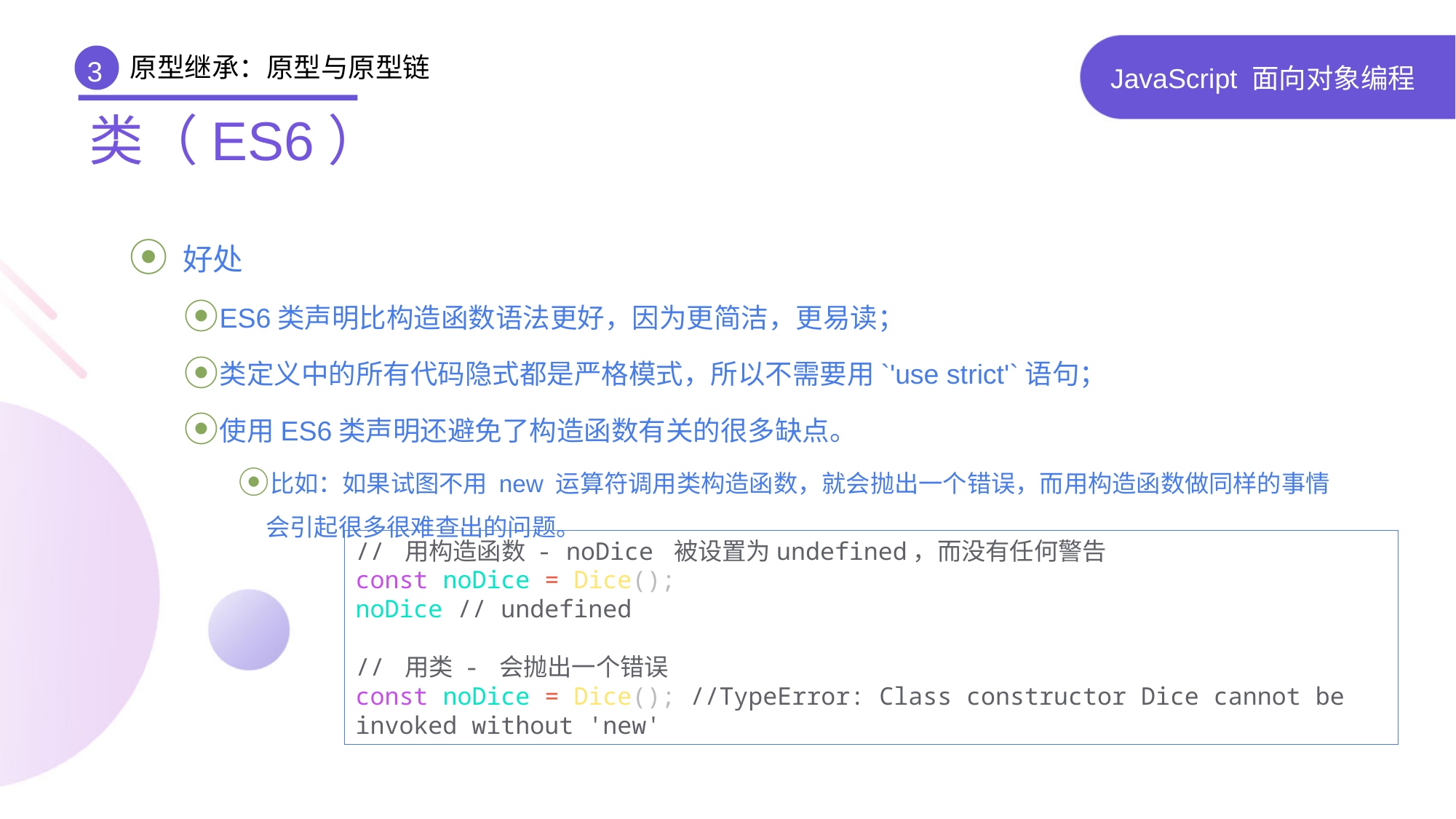

原型继承：原型与原型链
3
# JavaScript 面向对象编程
类（ES6）
 好处
ES6类声明比构造函数语法更好，因为更简洁，更易读；
类定义中的所有代码隐式都是严格模式，所以不需要用`'use strict'`语句；
使用ES6类声明还避免了构造函数有关的很多缺点。
比如：如果试图不用 new 运算符调用类构造函数，就会抛出一个错误，而用构造函数做同样的事情会引起很多很难查出的问题。
// 用构造函数 - noDice 被设置为undefined，而没有任何警告
const noDice = Dice();
noDice // undefined
// 用类 - 会抛出一个错误
const noDice = Dice(); //TypeError: Class constructor Dice cannot be invoked without 'new'